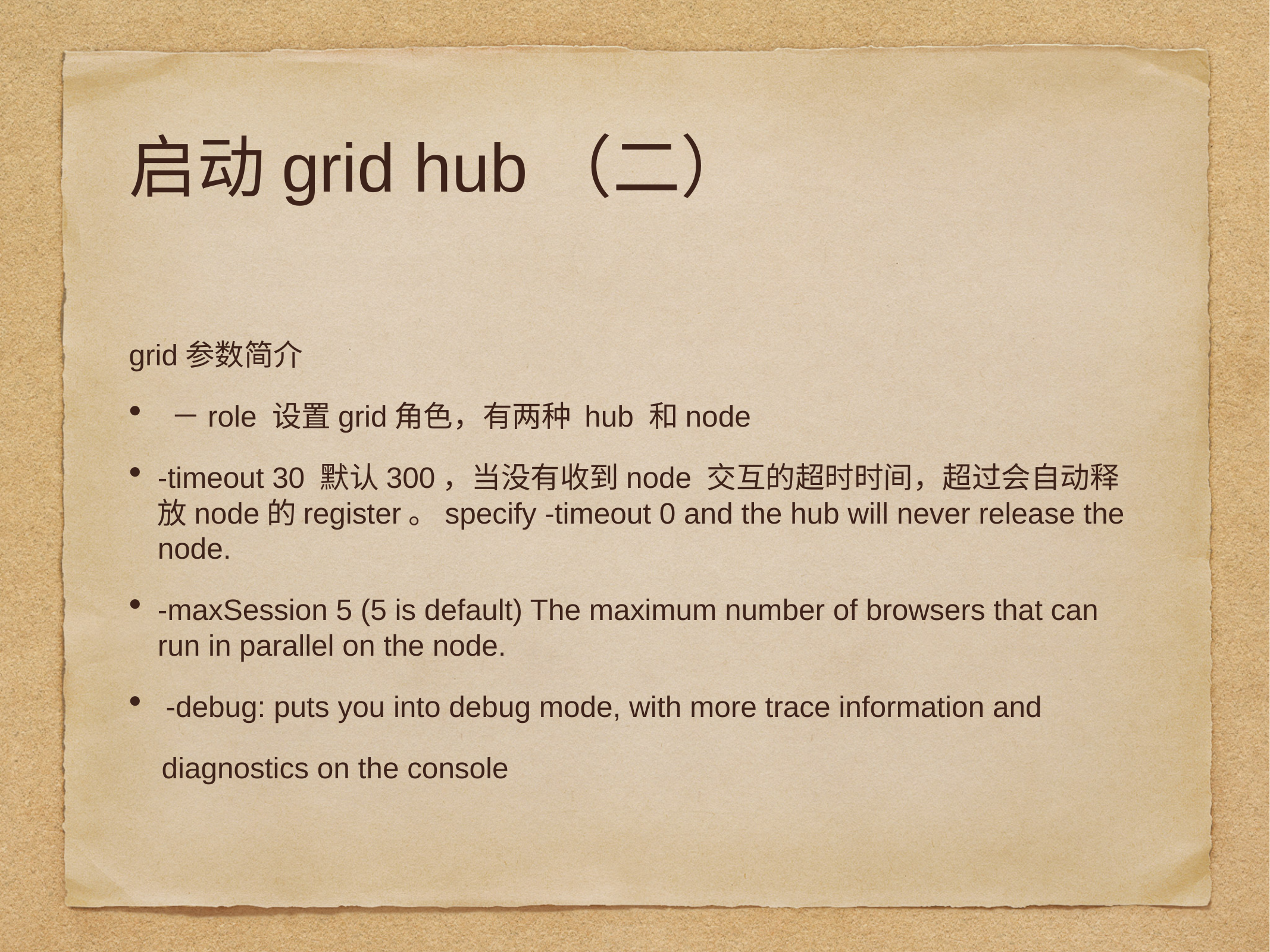

# 启动grid hub（二）
grid参数简介
 －role 设置grid角色，有两种 hub 和node
-timeout 30 默认300，当没有收到node 交互的超时时间，超过会自动释放node的register。specify -timeout 0 and the hub will never release the node.
-maxSession 5 (5 is default) The maximum number of browsers that can run in parallel on the node.
 -debug: puts you into debug mode, with more trace information and
    diagnostics on the console